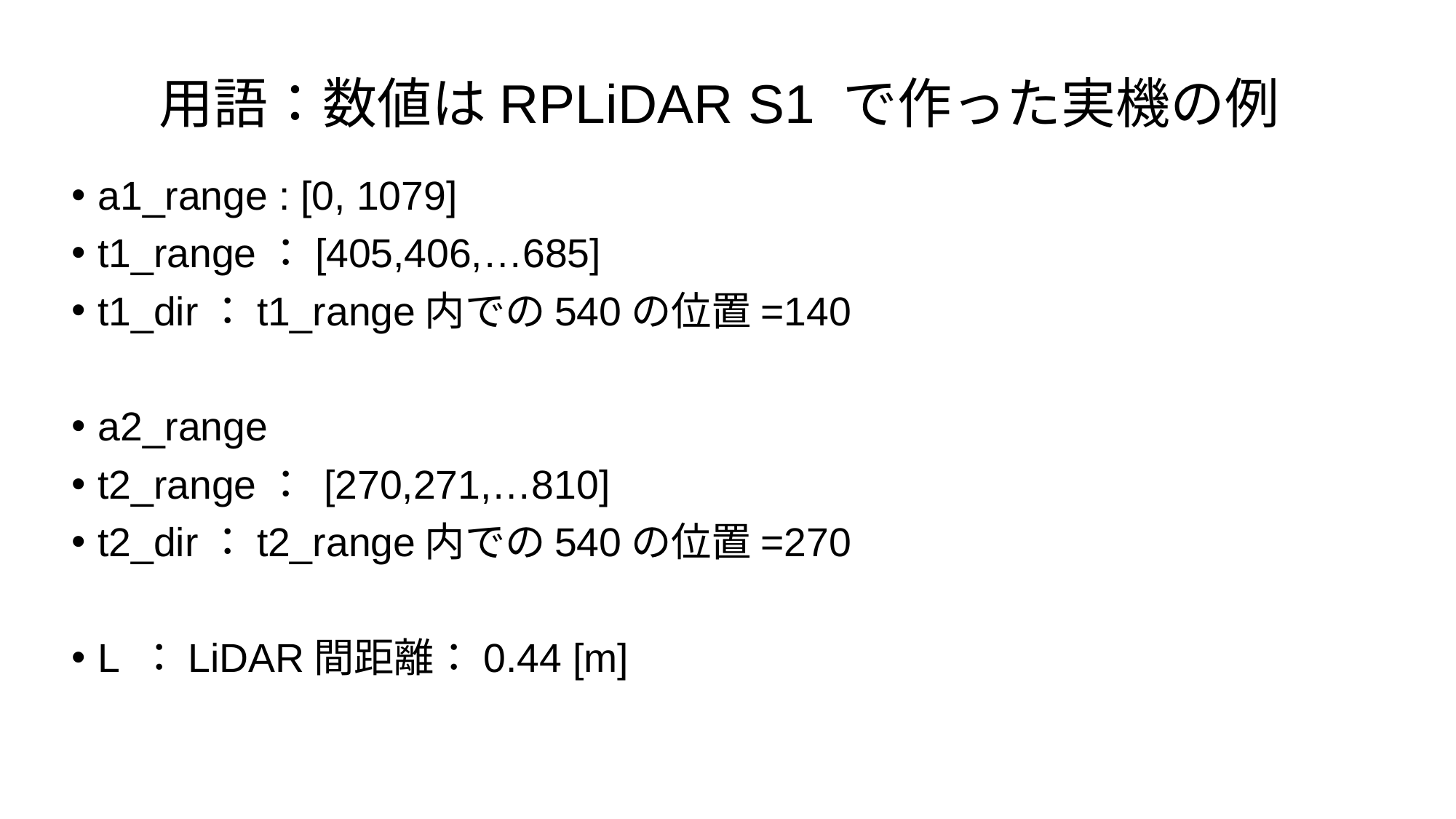

用語：数値はRPLiDAR S1 で作った実機の例
a1_range : [0, 1079]
t1_range：[405,406,…685]
t1_dir：t1_range内での540の位置=140

a2_range
t2_range： [270,271,…810]
t2_dir：t2_range内での540の位置=270

L ：LiDAR間距離：0.44 [m]